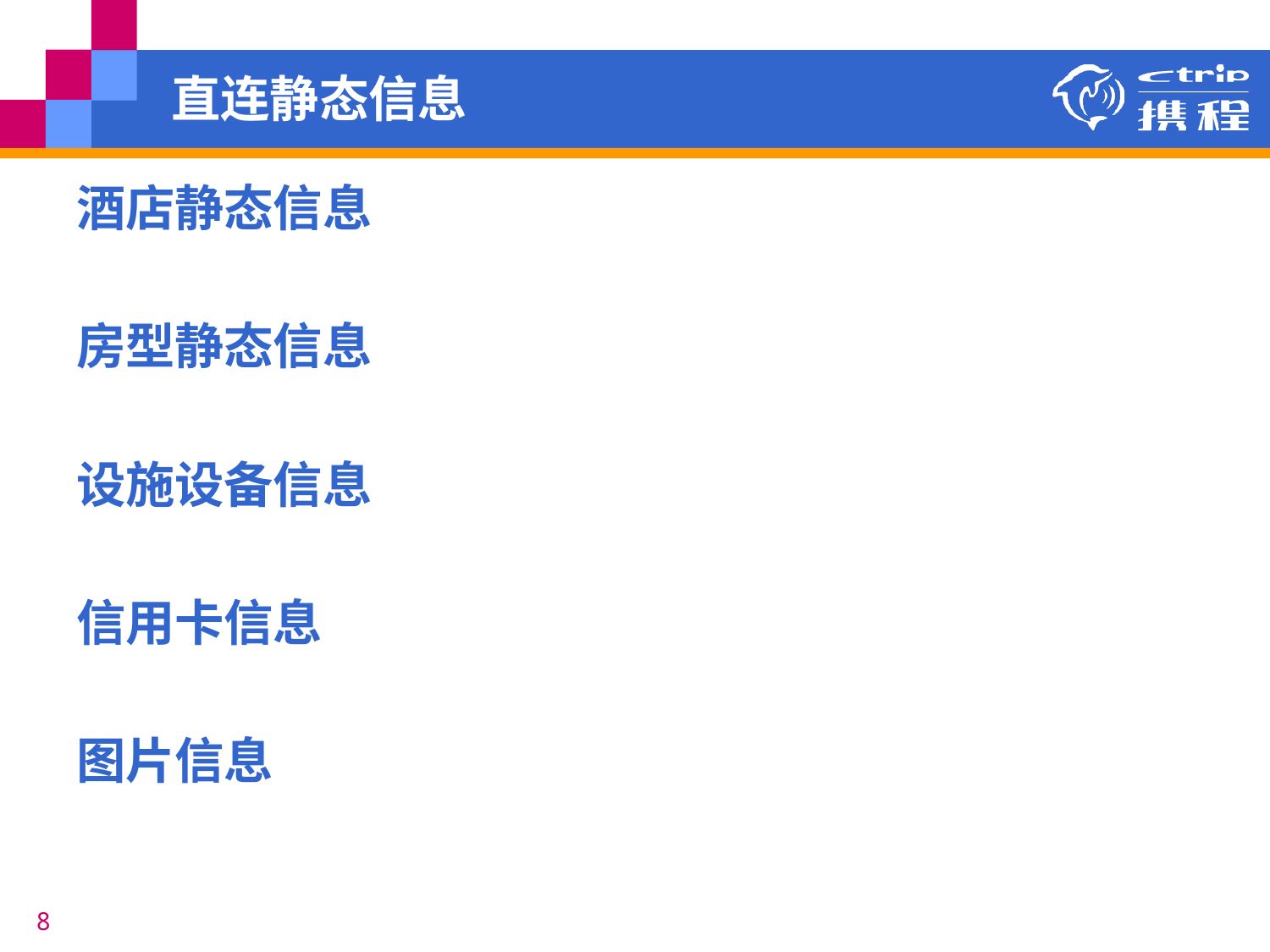

# 直连静态信息
酒店静态信息

房型静态信息

设施设备信息

信用卡信息

图片信息

8